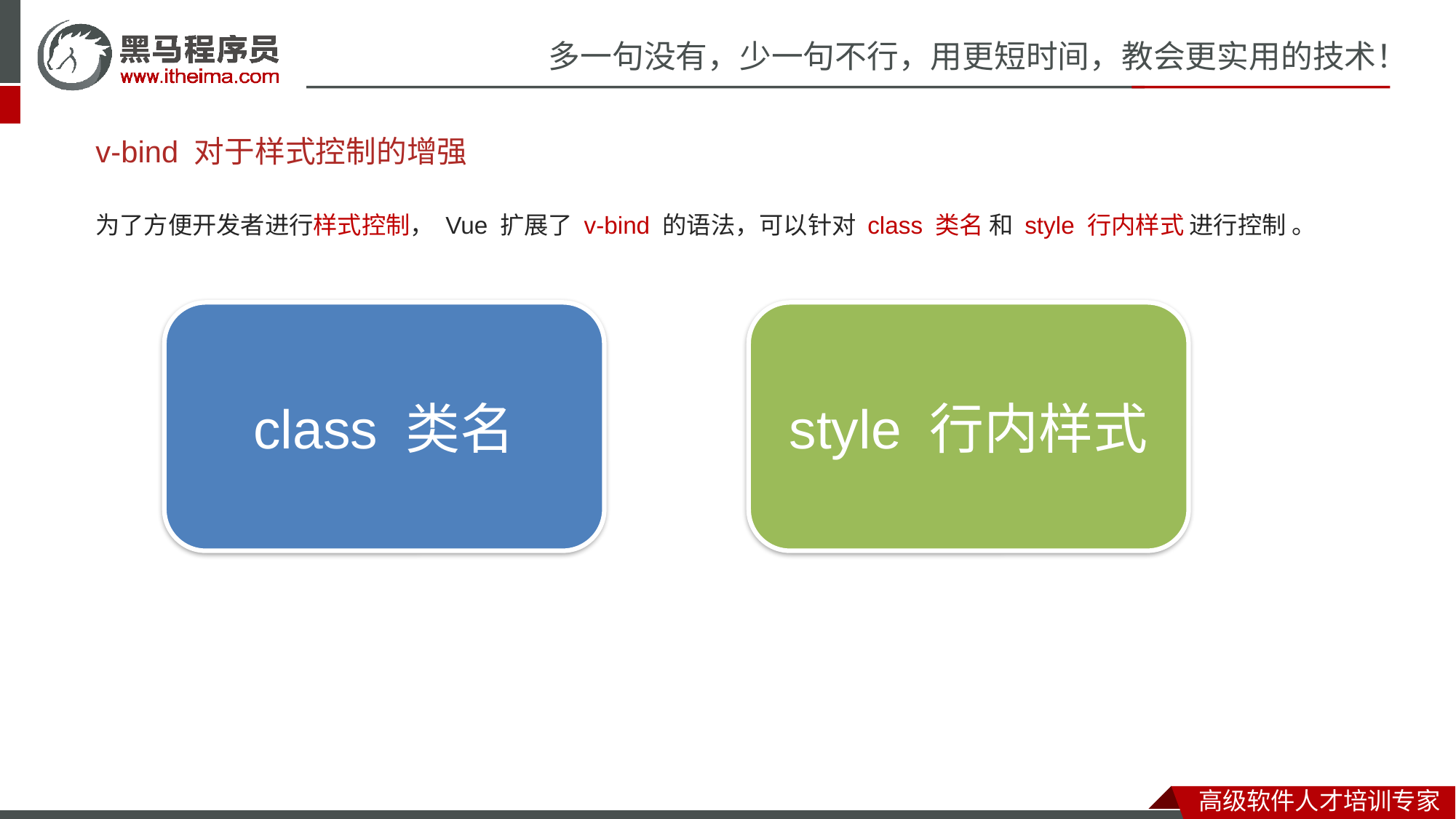

# v-bind 对于样式控制的增强
为了方便开发者进行样式控制， Vue 扩展了 v-bind 的语法，可以针对 class 类名 和 style 行内样式 进行控制 。
class 类名
style 行内样式